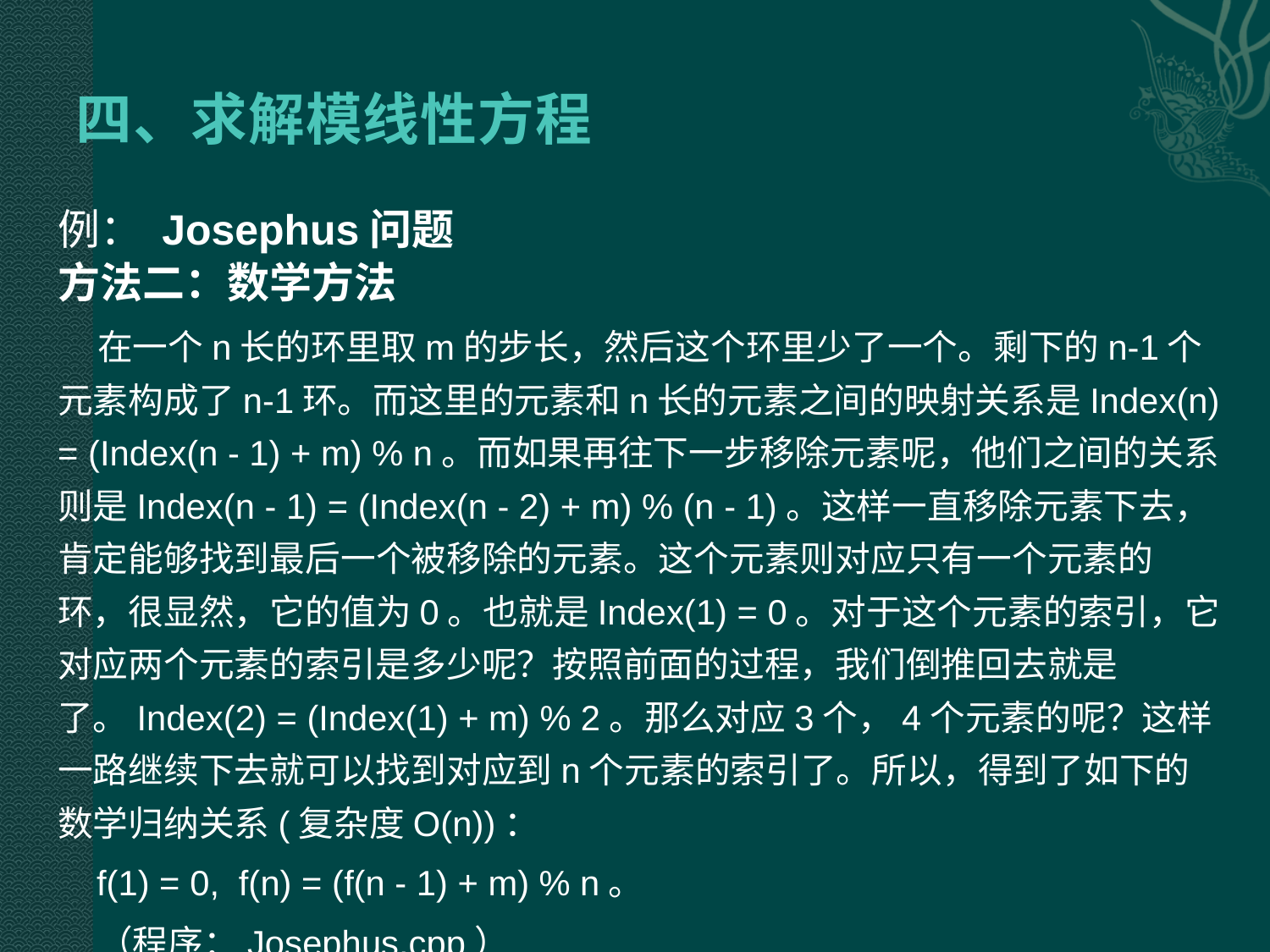

# 四、求解模线性方程
例： Josephus问题
方法二：数学方法
    在一个n长的环里取m的步长，然后这个环里少了一个。剩下的n-1个元素构成了n-1环。而这里的元素和n长的元素之间的映射关系是Index(n) = (Index(n - 1) + m) % n。而如果再往下一步移除元素呢，他们之间的关系则是Index(n - 1) = (Index(n - 2) + m) % (n - 1)。这样一直移除元素下去，肯定能够找到最后一个被移除的元素。这个元素则对应只有一个元素的环，很显然，它的值为0。也就是Index(1) = 0。对于这个元素的索引，它对应两个元素的索引是多少呢？按照前面的过程，我们倒推回去就是了。Index(2) = (Index(1) + m) % 2。那么对应3个，4个元素的呢？这样一路继续下去就可以找到对应到n个元素的索引了。所以，得到了如下的数学归纳关系(复杂度O(n))：
    f(1) = 0,  f(n) = (f(n - 1) + m) % n。
    （程序：Josephus.cpp）